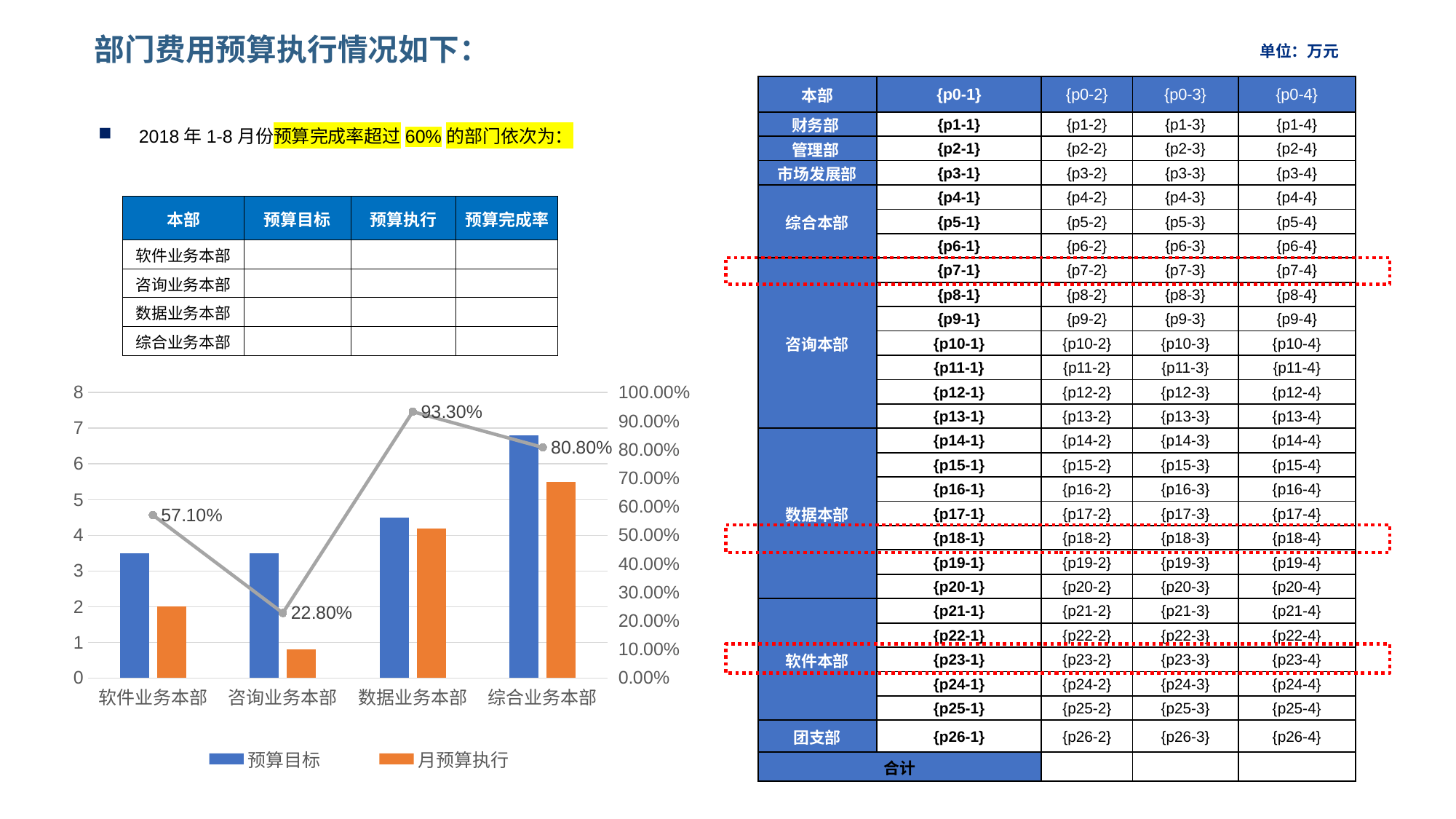

# 部门费用预算执行情况如下：
单位：万元
| 本部 | {p0-1} | {p0-2} | {p0-3} | {p0-4} |
| --- | --- | --- | --- | --- |
| 财务部 | {p1-1} | {p1-2} | {p1-3} | {p1-4} |
| 管理部 | {p2-1} | {p2-2} | {p2-3} | {p2-4} |
| 市场发展部 | {p3-1} | {p3-2} | {p3-3} | {p3-4} |
| 综合本部 | {p4-1} | {p4-2} | {p4-3} | {p4-4} |
|  | {p5-1} | {p5-2} | {p5-3} | {p5-4} |
|  | {p6-1} | {p6-2} | {p6-3} | {p6-4} |
| 咨询本部 | {p7-1} | {p7-2} | {p7-3} | {p7-4} |
|  | {p8-1} | {p8-2} | {p8-3} | {p8-4} |
|  | {p9-1} | {p9-2} | {p9-3} | {p9-4} |
|  | {p10-1} | {p10-2} | {p10-3} | {p10-4} |
|  | {p11-1} | {p11-2} | {p11-3} | {p11-4} |
|  | {p12-1} | {p12-2} | {p12-3} | {p12-4} |
|  | {p13-1} | {p13-2} | {p13-3} | {p13-4} |
| 数据本部 | {p14-1} | {p14-2} | {p14-3} | {p14-4} |
|  | {p15-1} | {p15-2} | {p15-3} | {p15-4} |
|  | {p16-1} | {p16-2} | {p16-3} | {p16-4} |
|  | {p17-1} | {p17-2} | {p17-3} | {p17-4} |
|  | {p18-1} | {p18-2} | {p18-3} | {p18-4} |
|  | {p19-1} | {p19-2} | {p19-3} | {p19-4} |
|  | {p20-1} | {p20-2} | {p20-3} | {p20-4} |
| 软件本部 | {p21-1} | {p21-2} | {p21-3} | {p21-4} |
|  | {p22-1} | {p22-2} | {p22-3} | {p22-4} |
|  | {p23-1} | {p23-2} | {p23-3} | {p23-4} |
|  | {p24-1} | {p24-2} | {p24-3} | {p24-4} |
|  | {p25-1} | {p25-2} | {p25-3} | {p25-4} |
| 团支部 | {p26-1} | {p26-2} | {p26-3} | {p26-4} |
| 合计 |  |  |  |  |
2018年1-8月份预算完成率超过60%的部门依次为：

| 本部 | 预算目标 | 预算执行 | 预算完成率 |
| --- | --- | --- | --- |
| 软件业务本部 |  |  |  |
| 咨询业务本部 |  |  |  |
| 数据业务本部 |  |  |  |
| 综合业务本部 |  |  |  |

### Chart

| Category | 预算目标 | 月预算执行 | 预算执行率 |
|---|---|---|---|
| 软件业务本部 | 3.5 | 2.0 | 0.571 |
| 咨询业务本部 | 3.5 | 0.8 | 0.228 |
| 数据业务本部 | 4.5 | 4.2 | 0.933 |
| 综合业务本部 | 6.8 | 5.5 | 0.808 |